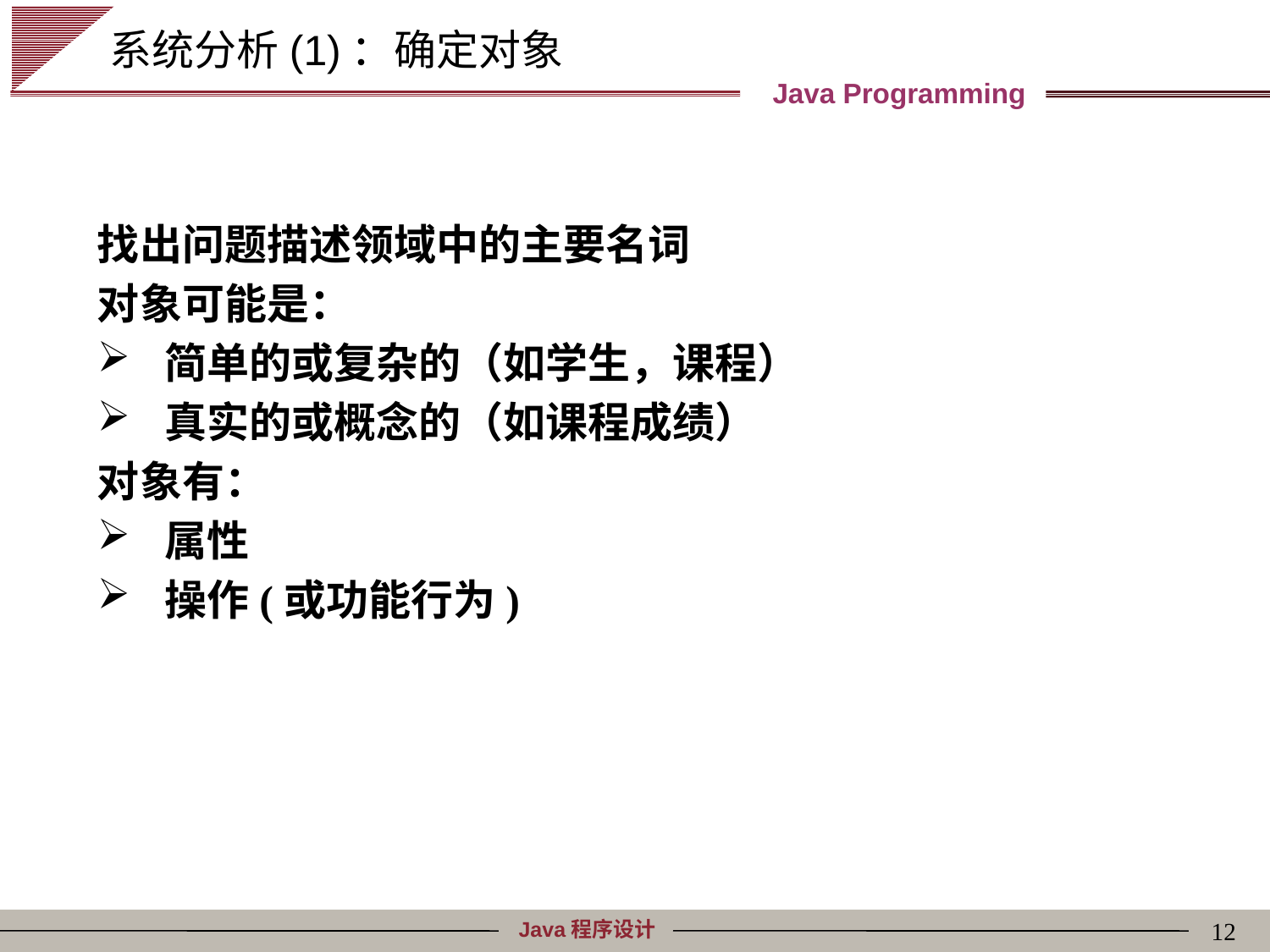

# 系统分析(1)：确定对象
找出问题描述领域中的主要名词
对象可能是：
 简单的或复杂的（如学生，课程）
 真实的或概念的（如课程成绩）
对象有：
 属性
 操作(或功能行为)